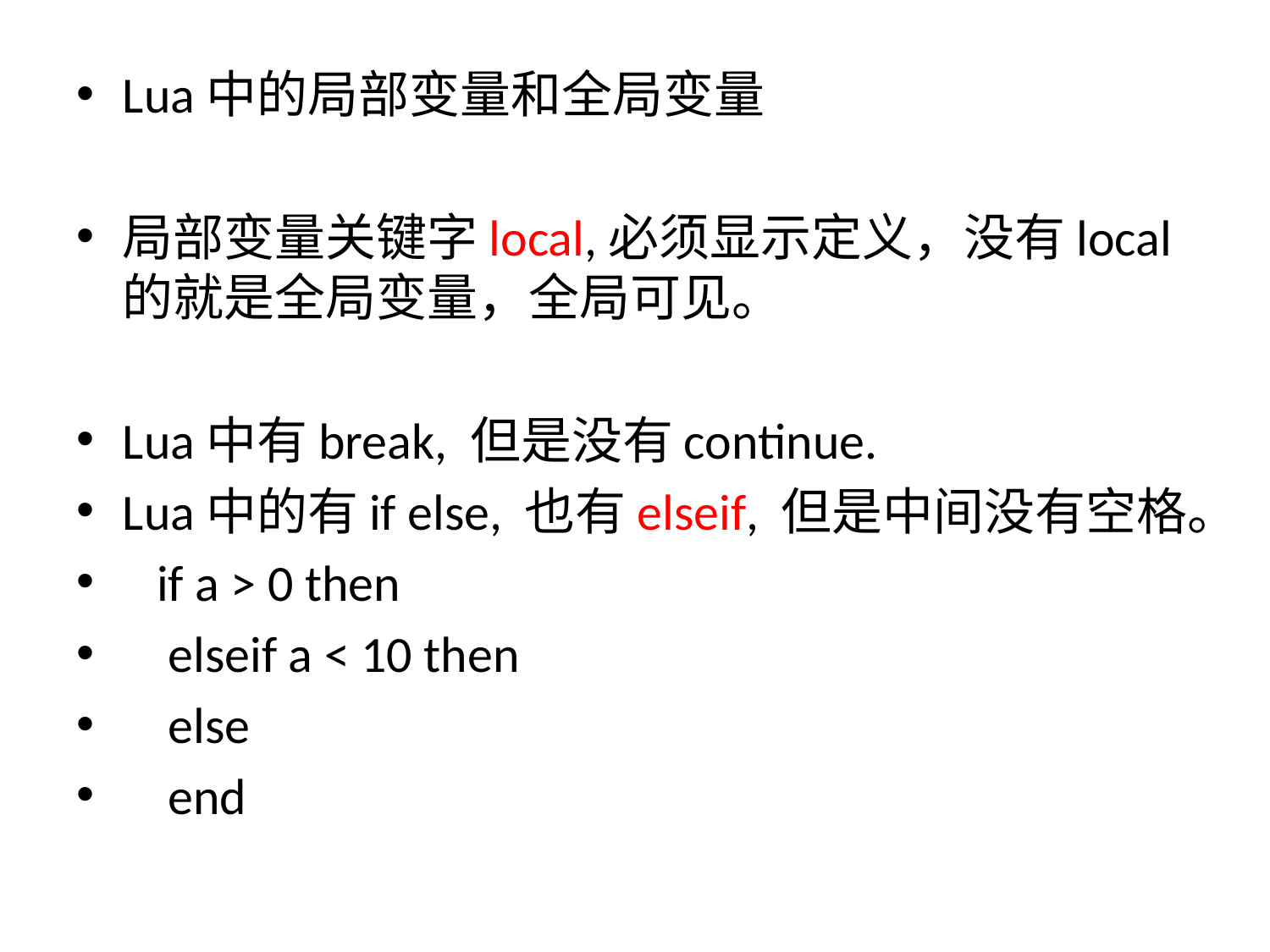

Lua中的局部变量和全局变量

局部变量关键字local,必须显示定义，没有local的就是全局变量，全局可见。

Lua中有break, 但是没有continue.
Lua中的有if else, 也有elseif, 但是中间没有空格。
   if a > 0 then
    elseif a < 10 then
    else
    end